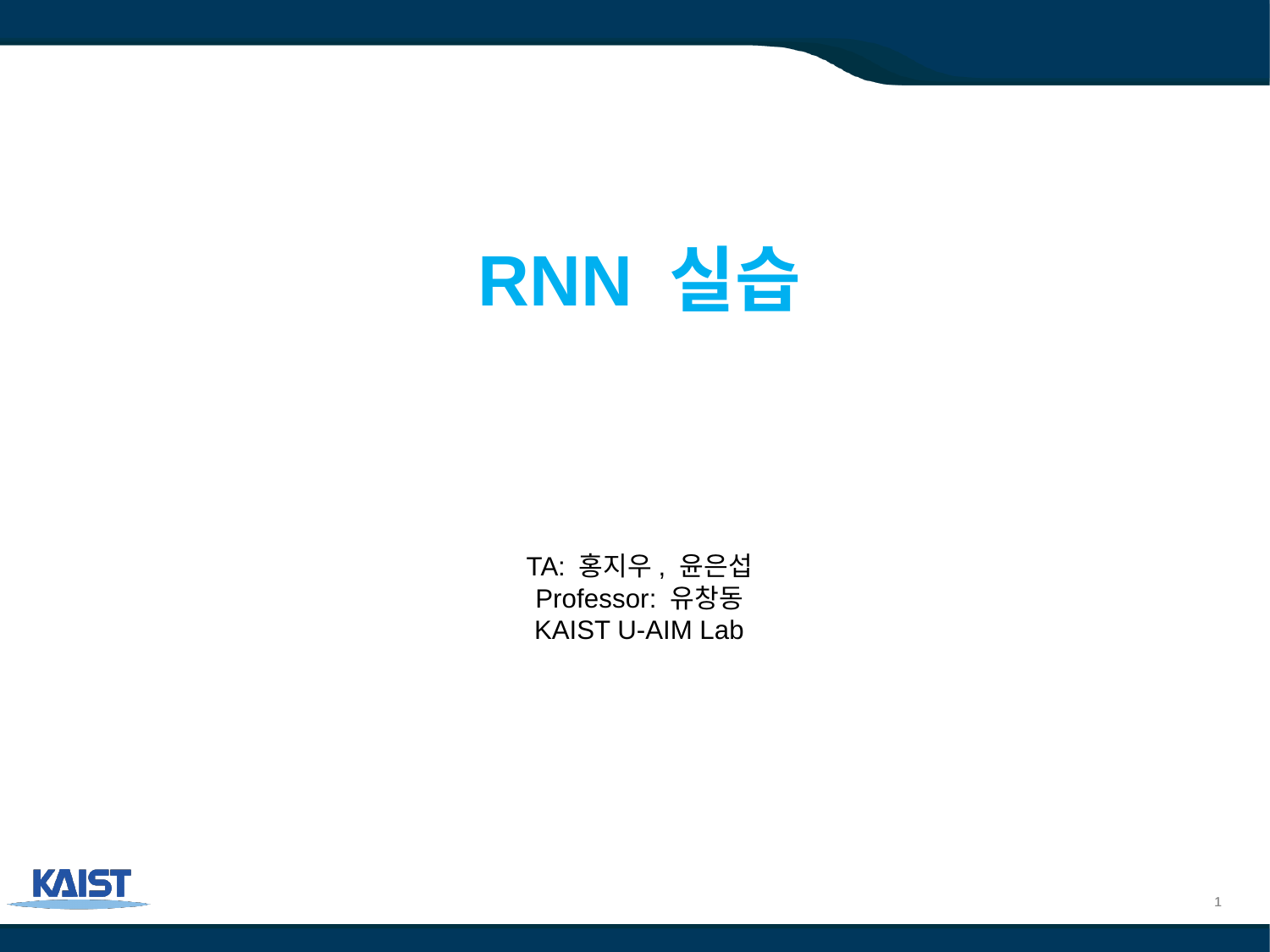

RNN 실습
TA: 홍지우, 윤은섭
Professor: 유창동
KAIST U-AIM Lab